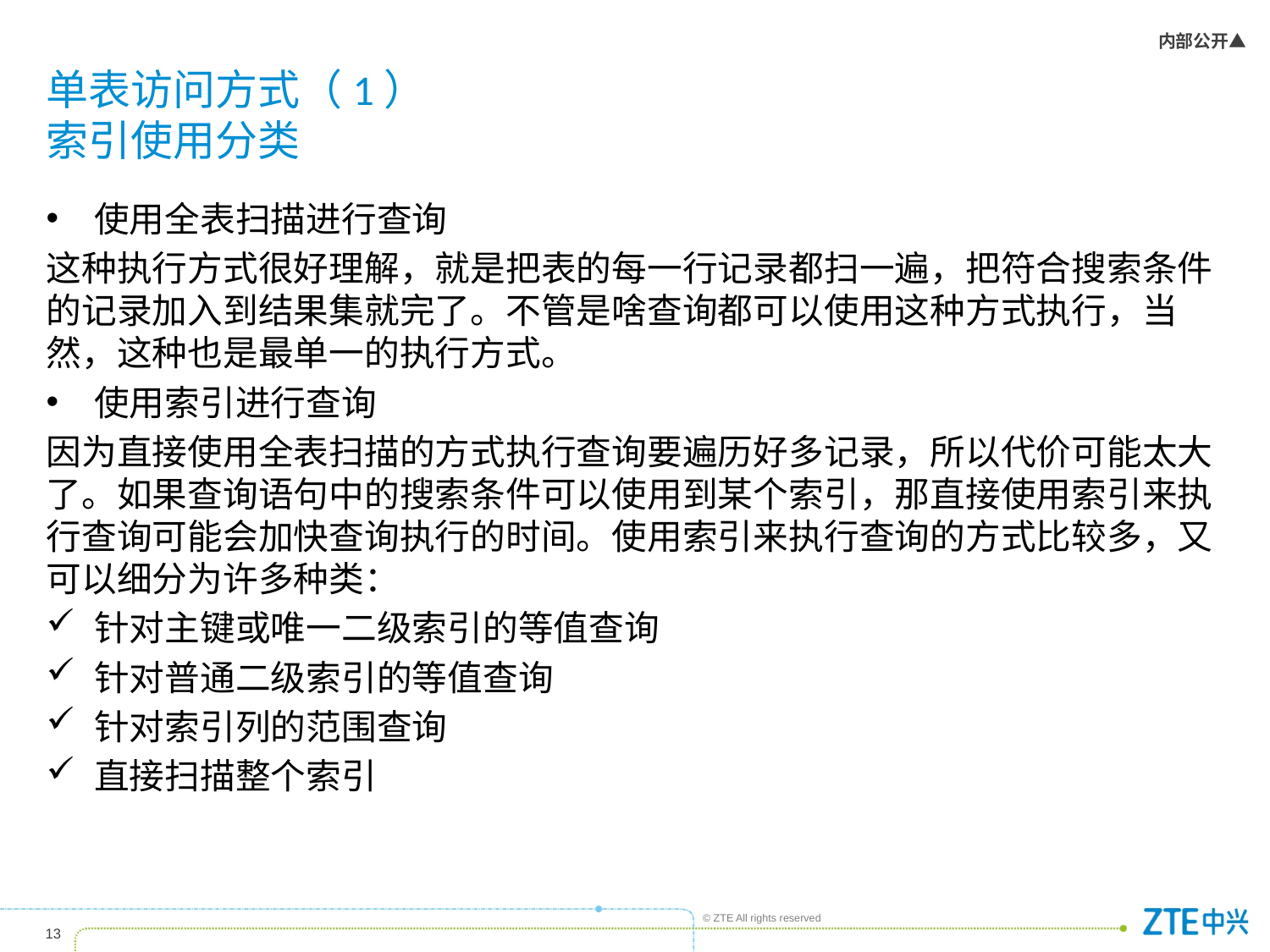

# 单表访问方式（1） 索引使用分类
使用全表扫描进行查询
这种执行方式很好理解，就是把表的每一行记录都扫一遍，把符合搜索条件的记录加入到结果集就完了。不管是啥查询都可以使用这种方式执行，当然，这种也是最单一的执行方式。
使用索引进行查询
因为直接使用全表扫描的方式执行查询要遍历好多记录，所以代价可能太大了。如果查询语句中的搜索条件可以使用到某个索引，那直接使用索引来执行查询可能会加快查询执行的时间。使用索引来执行查询的方式比较多，又可以细分为许多种类：
针对主键或唯一二级索引的等值查询
针对普通二级索引的等值查询
针对索引列的范围查询
直接扫描整个索引